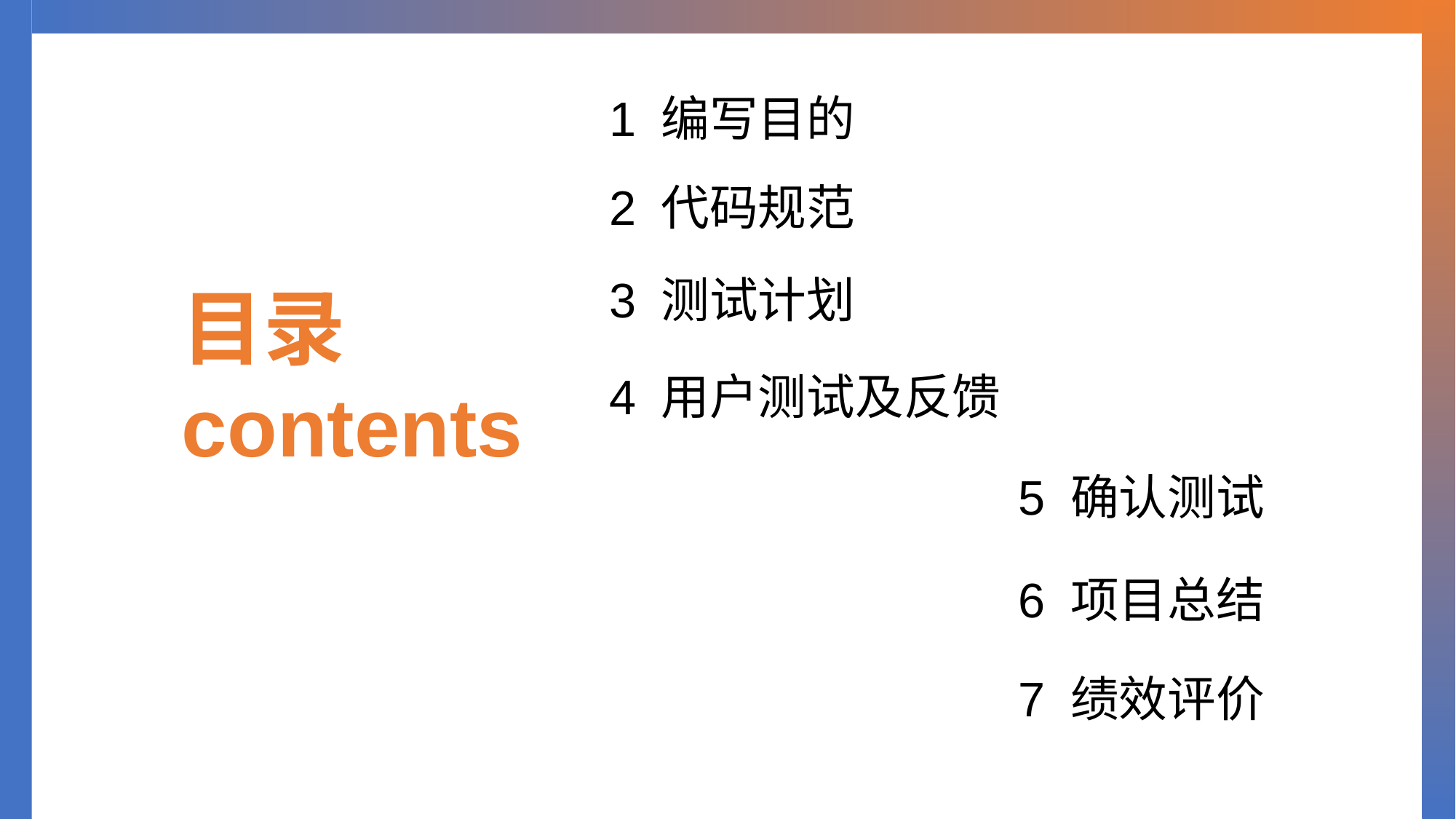

1 编写目的
2 代码规范
3 测试计划
目录
contents
4 用户测试及反馈
5 确认测试
6 项目总结
7 绩效评价